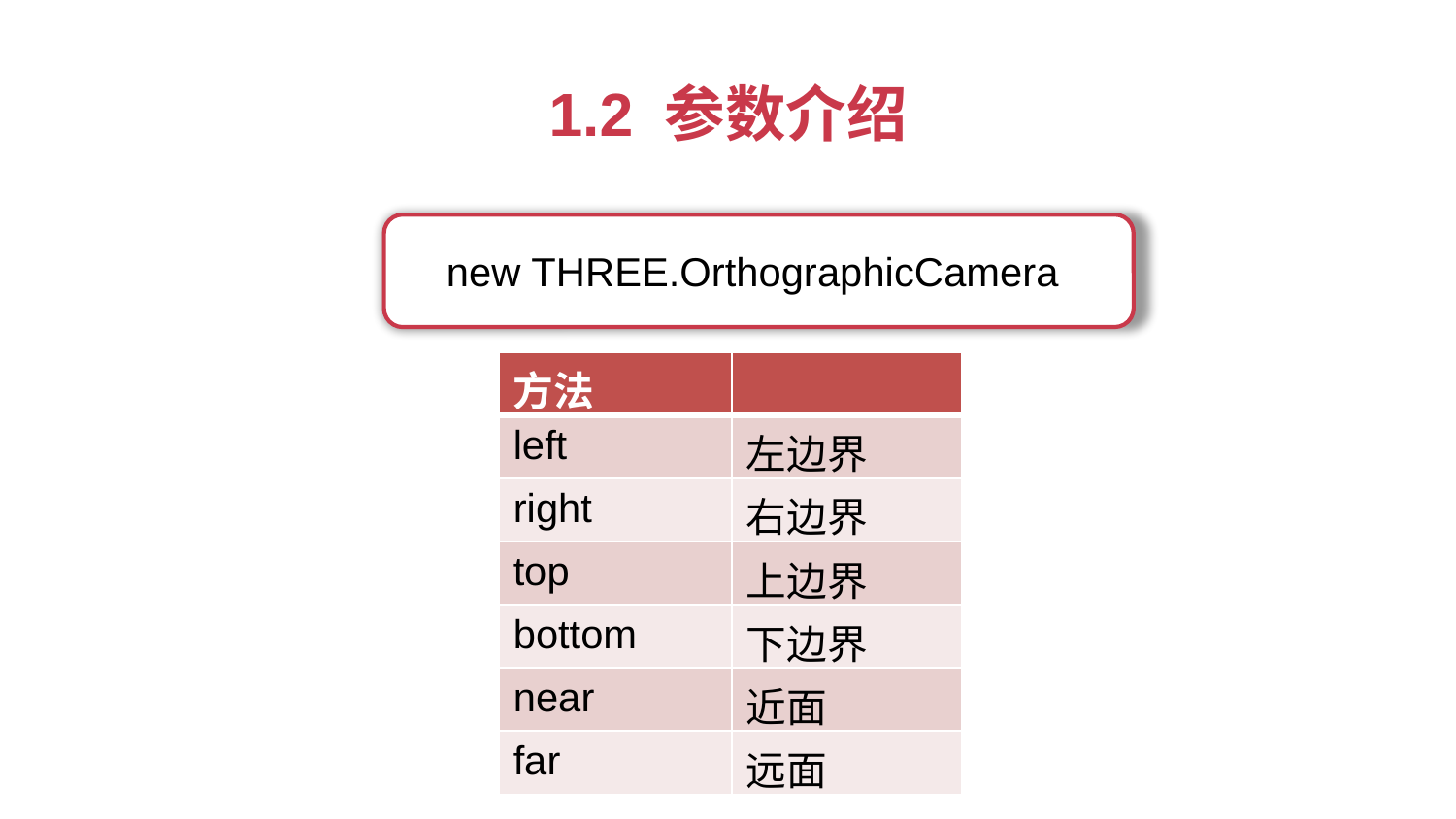

1.2 参数介绍
new THREE.OrthographicCamera
| 方法 |  |
| --- | --- |
| left | 左边界 |
| right | 右边界 |
| top | 上边界 |
| bottom | 下边界 |
| near | 近面 |
| far | 远面 |